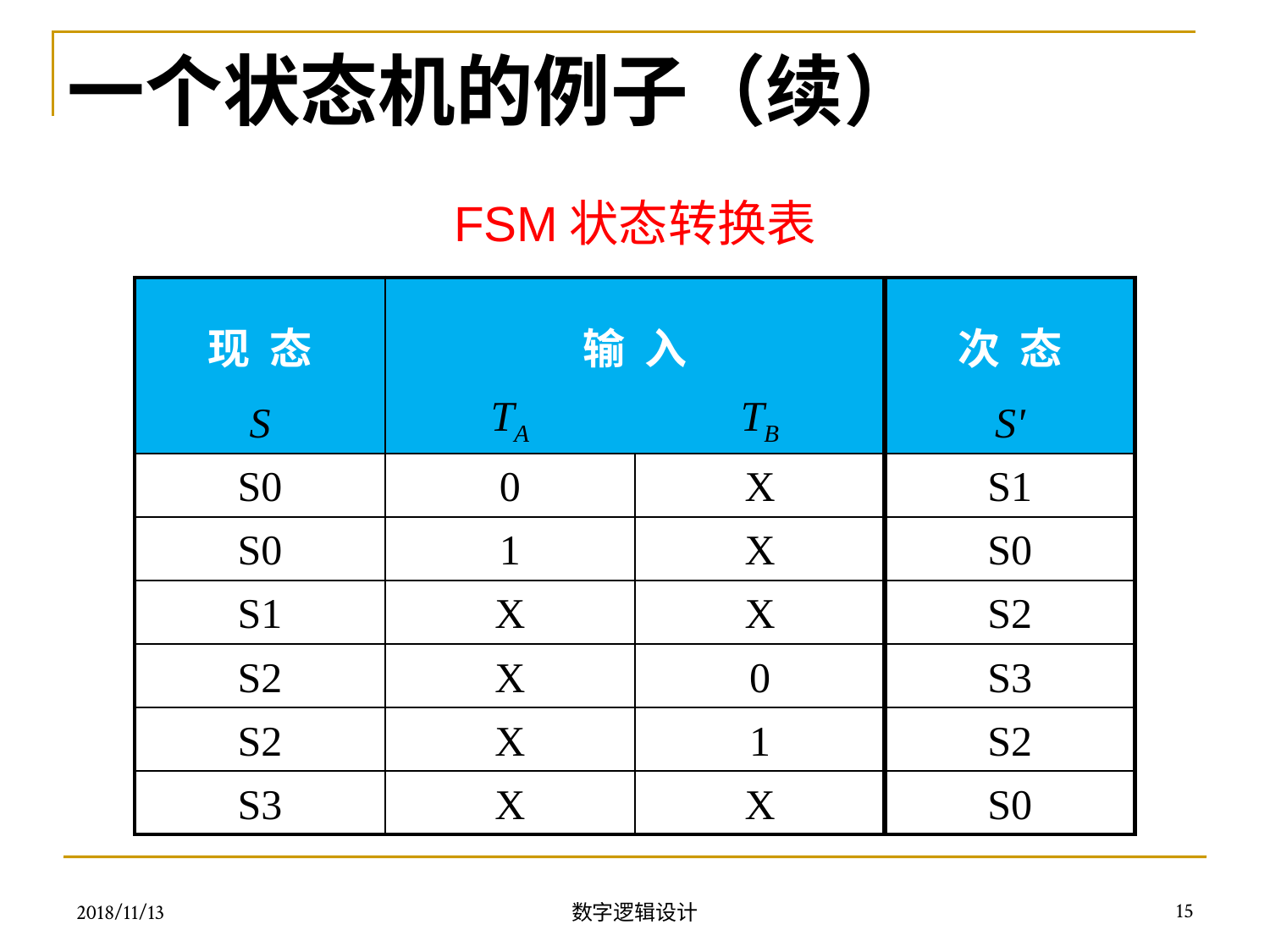

一个状态机的例子（续）
FSM状态转换表
| 现 态 | 输 入 |  | 次 态 |
| --- | --- | --- | --- |
| S | TA | TB | S' |
| S0 | 0 | X | S1 |
| S0 | 1 | X | S0 |
| S1 | X | X | S2 |
| S2 | X | 0 | S3 |
| S2 | X | 1 | S2 |
| S3 | X | X | S0 |
2018/11/13
15
数字逻辑设计